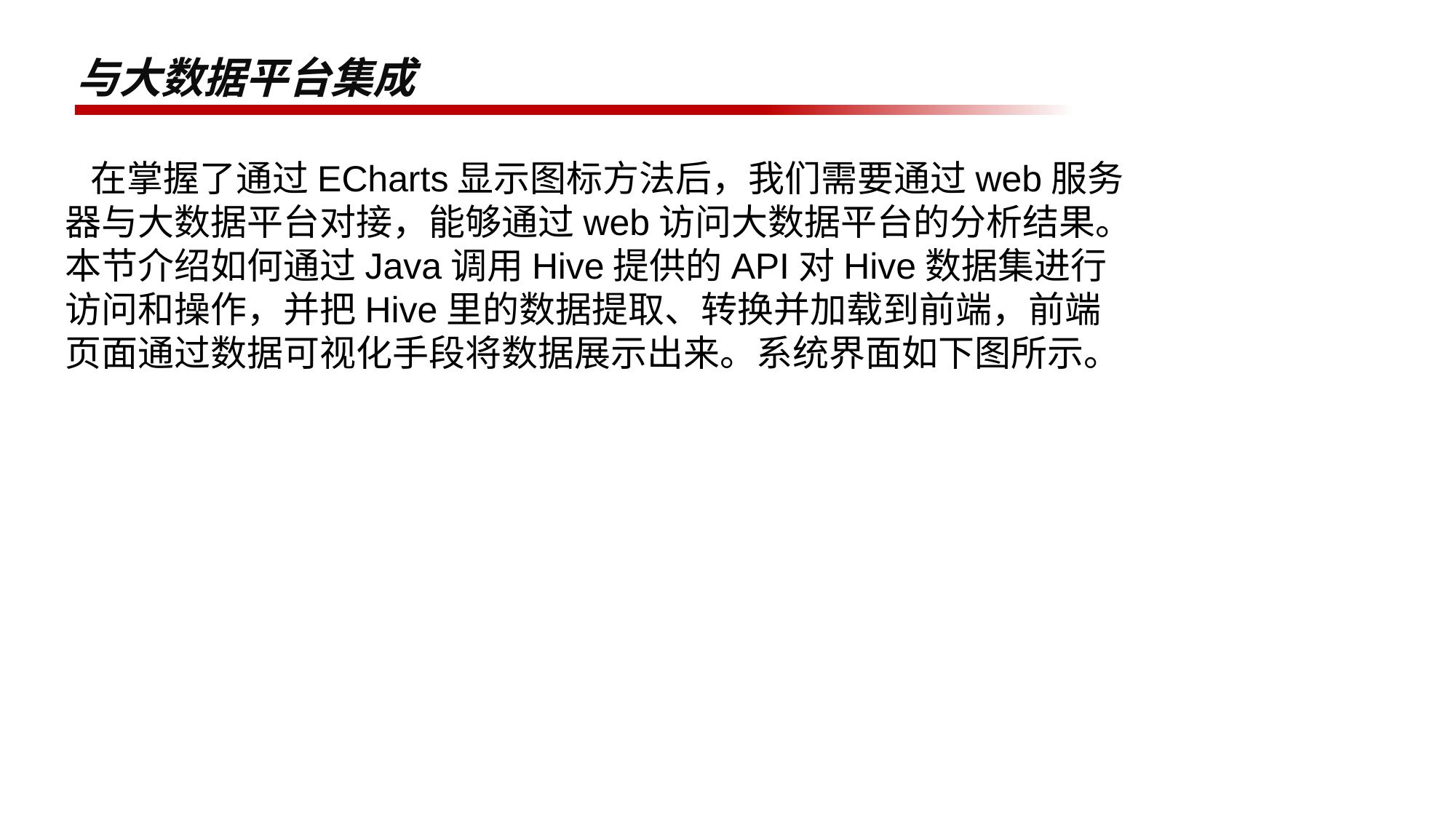

# 与大数据平台集成

  在掌握了通过ECharts显示图标方法后，我们需要通过web服务器与大数据平台对接，能够通过web访问大数据平台的分析结果。本节介绍如何通过Java调用Hive提供的API对Hive数据集进行访问和操作，并把Hive里的数据提取、转换并加载到前端，前端页面通过数据可视化手段将数据展示出来。系统界面如下图所示。